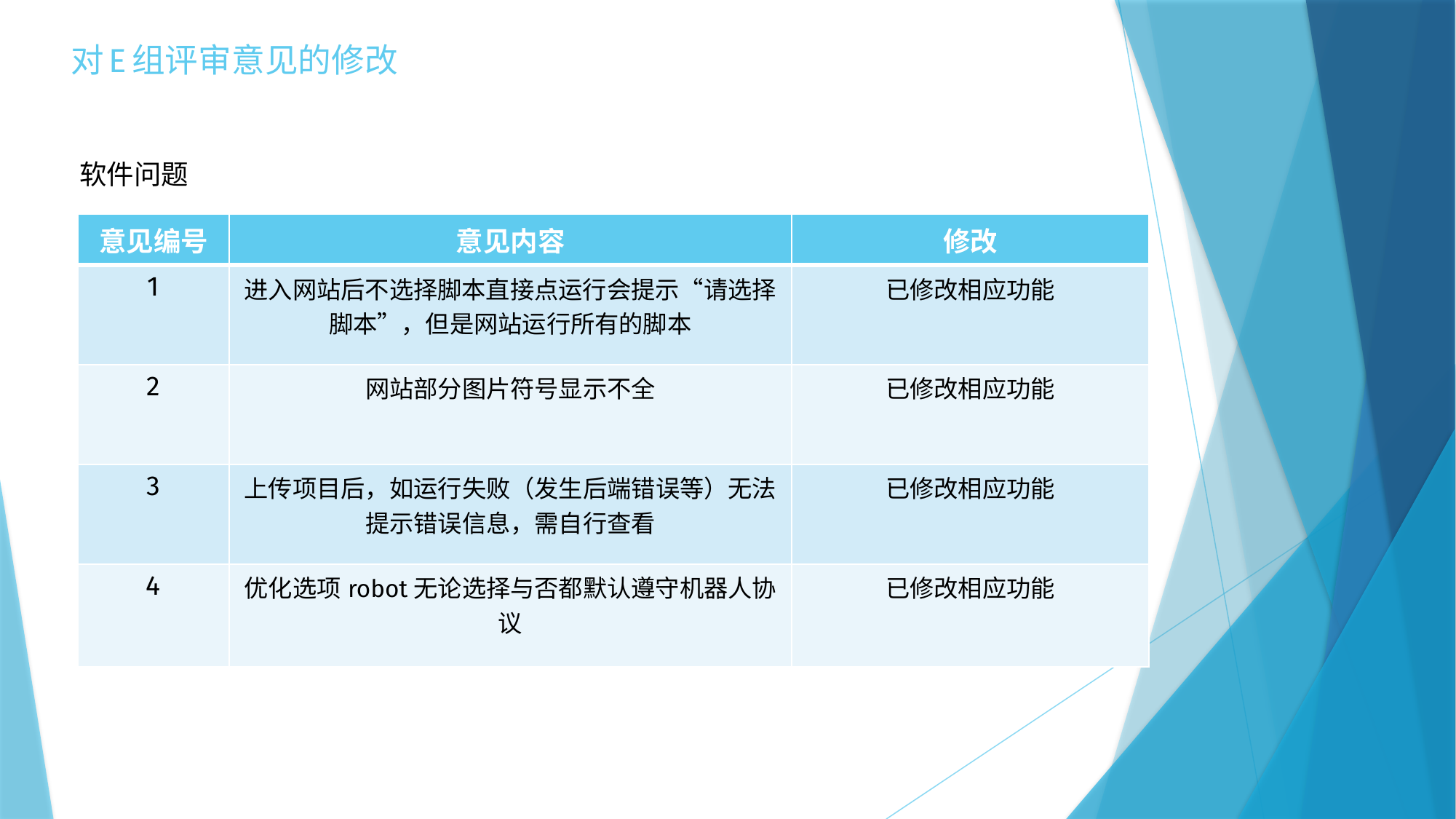

# 对E组评审意见的修改
软件问题
| 意见编号 | 意见内容 | 修改 |
| --- | --- | --- |
| 1 | 进入网站后不选择脚本直接点运行会提示“请选择脚本”，但是网站运行所有的脚本 | 已修改相应功能 |
| 2 | 网站部分图片符号显示不全 | 已修改相应功能 |
| 3 | 上传项目后，如运行失败（发生后端错误等）无法提示错误信息，需自行查看 | 已修改相应功能 |
| 4 | 优化选项robot无论选择与否都默认遵守机器人协议 | 已修改相应功能 |